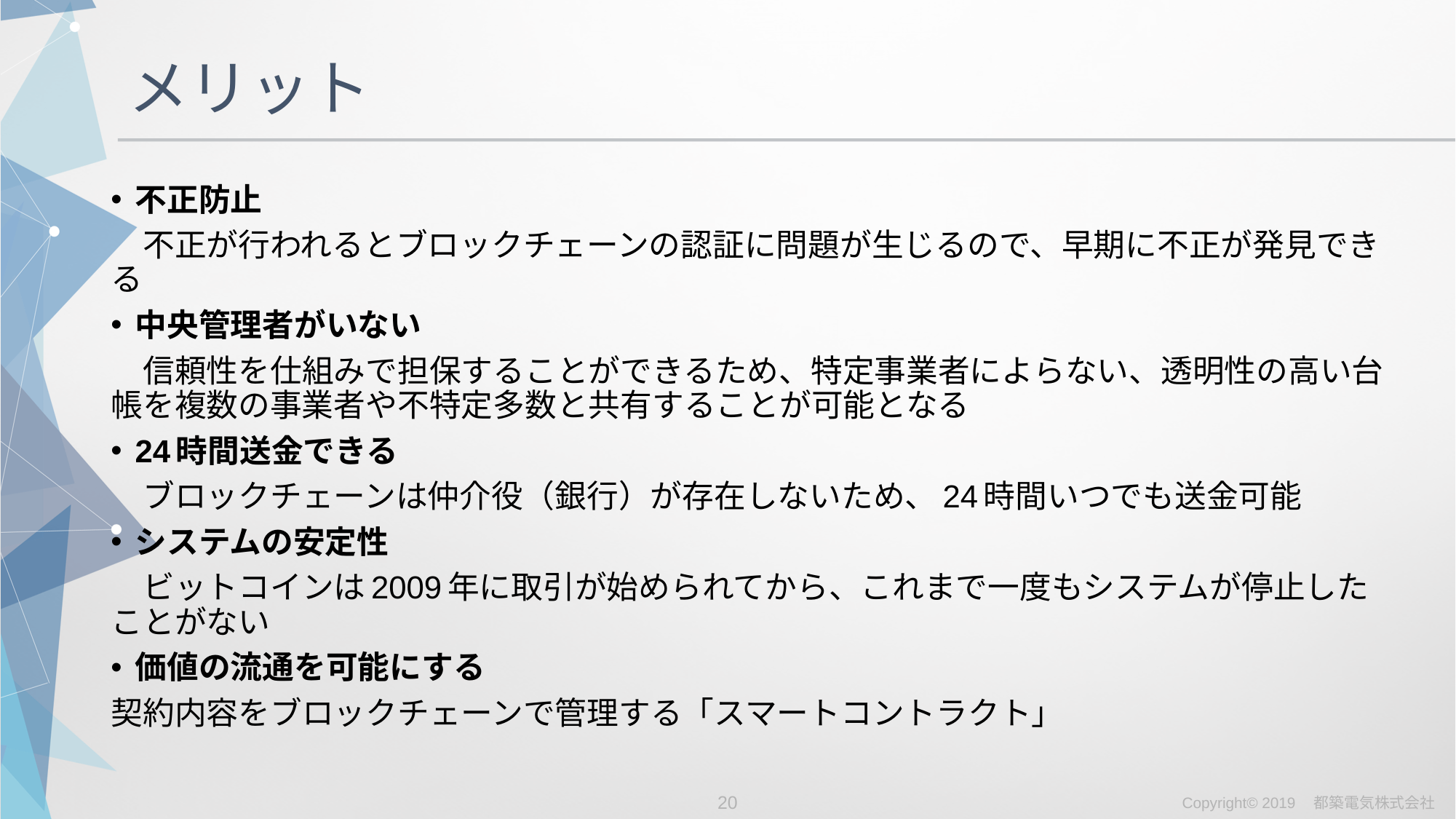

# メリット
不正防止
　不正が行われるとブロックチェーンの認証に問題が生じるので、早期に不正が発見できる
中央管理者がいない
　信頼性を仕組みで担保することができるため、特定事業者によらない、透明性の高い台帳を複数の事業者や不特定多数と共有することが可能となる
24時間送金できる
　ブロックチェーンは仲介役（銀行）が存在しないため、24時間いつでも送金可能
システムの安定性
　ビットコインは2009年に取引が始められてから、これまで一度もシステムが停止したことがない
価値の流通を可能にする
契約内容をブロックチェーンで管理する「スマートコントラクト」

Copyright© 2019　都築電気株式会社
20